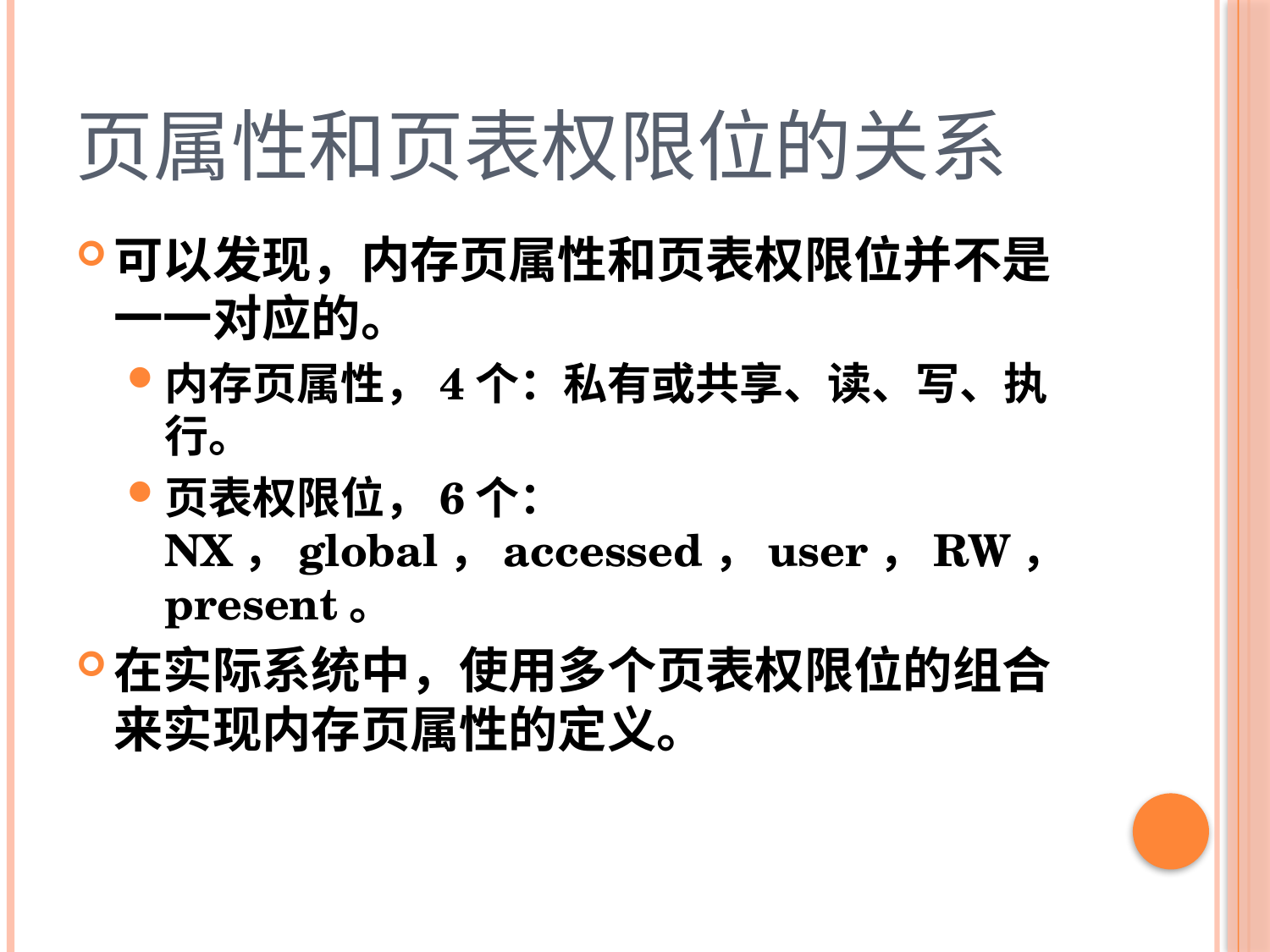

# 页属性和页表权限位的关系
可以发现，内存页属性和页表权限位并不是一一对应的。
内存页属性，4个：私有或共享、读、写、执行。
页表权限位，6个：NX，global，accessed，user，RW，present。
在实际系统中，使用多个页表权限位的组合来实现内存页属性的定义。